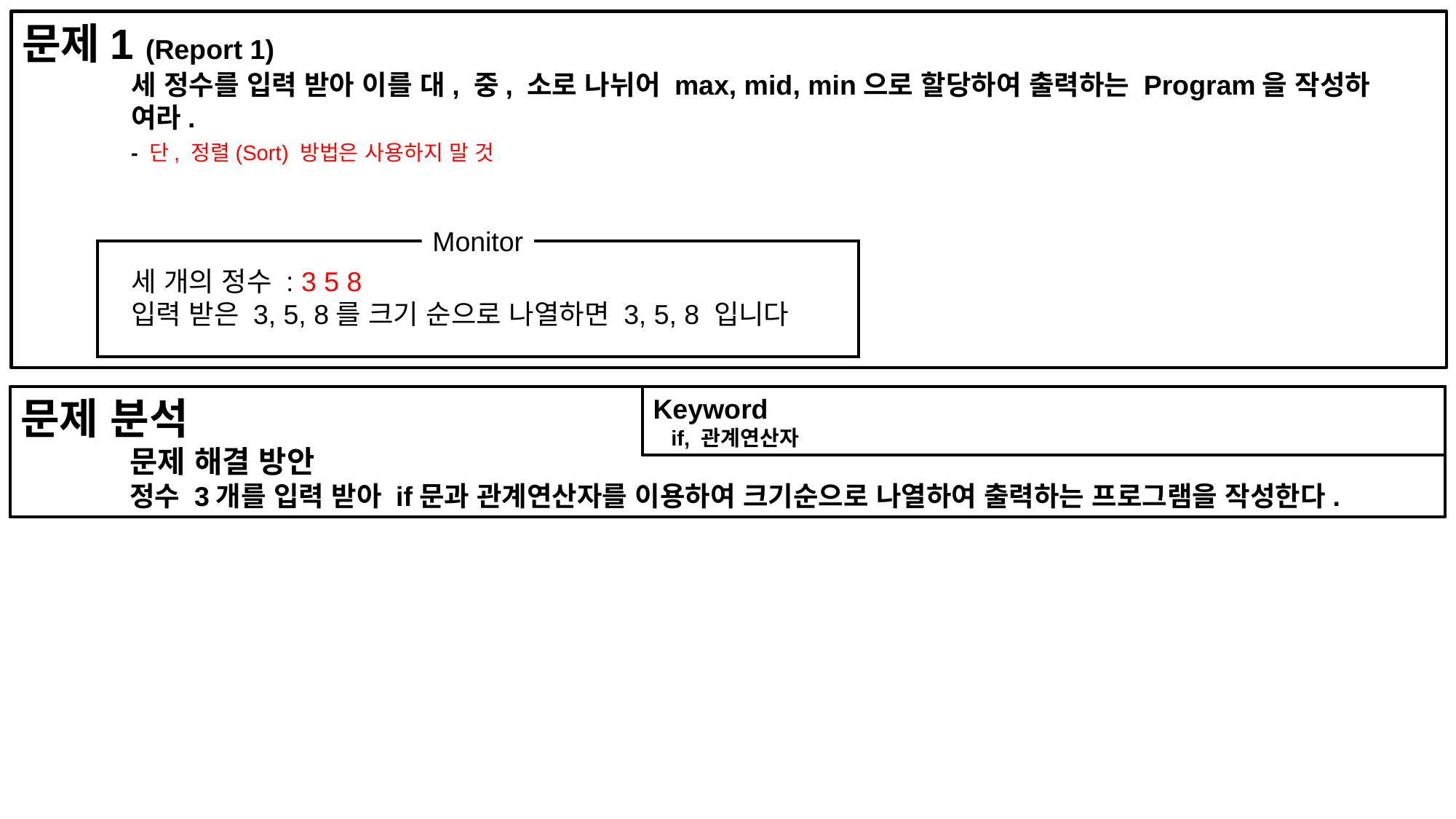

문제1 (Report 1)
	세 정수를 입력 받아 이를 대, 중, 소로 나뉘어 max, mid, min으로 할당하여 출력하는 Program을 작성하	여라.
	- 단, 정렬(Sort) 방법은 사용하지 말 것

	세 개의 정수 : 3 5 8
	입력 받은 3, 5, 8를 크기 순으로 나열하면 3, 5, 8 입니다

Monitor

문제 분석
	문제 해결 방안
	정수 3개를 입력 받아 if문과 관계연산자를 이용하여 크기순으로 나열하여 출력하는 프로그램을 작성한다.
Keyword
   if, 관계연산자